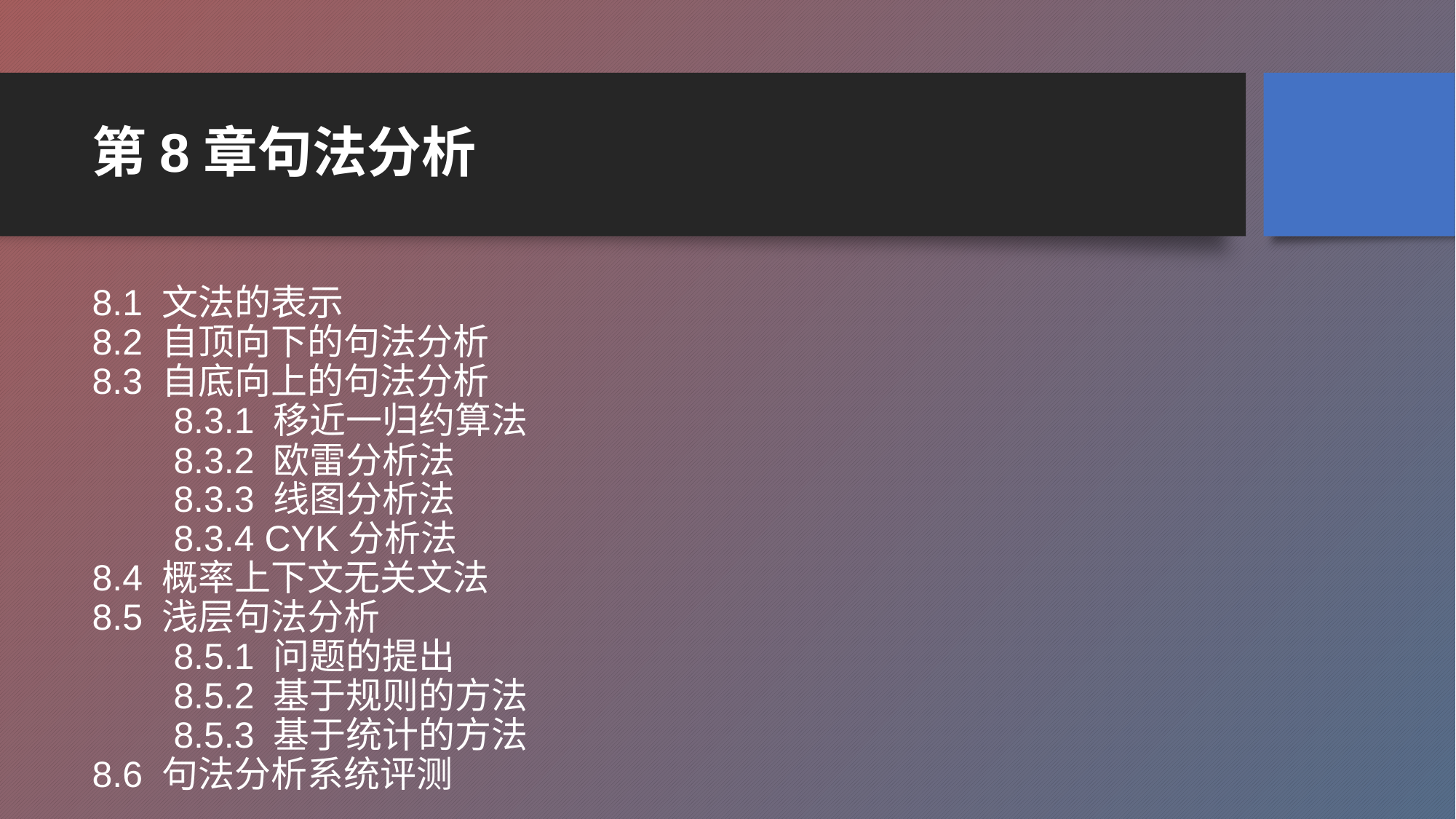

# 第8章句法分析
8.1 文法的表示
8.2 自顶向下的句法分析
8.3 自底向上的句法分析
　　8.3.1 移近一归约算法
　　8.3.2 欧雷分析法
　　8.3.3 线图分析法
　　8.3.4 CYK分析法
8.4 概率上下文无关文法
8.5 浅层句法分析
　　8.5.1 问题的提出
　　8.5.2 基于规则的方法
　　8.5.3 基于统计的方法
8.6 句法分析系统评测